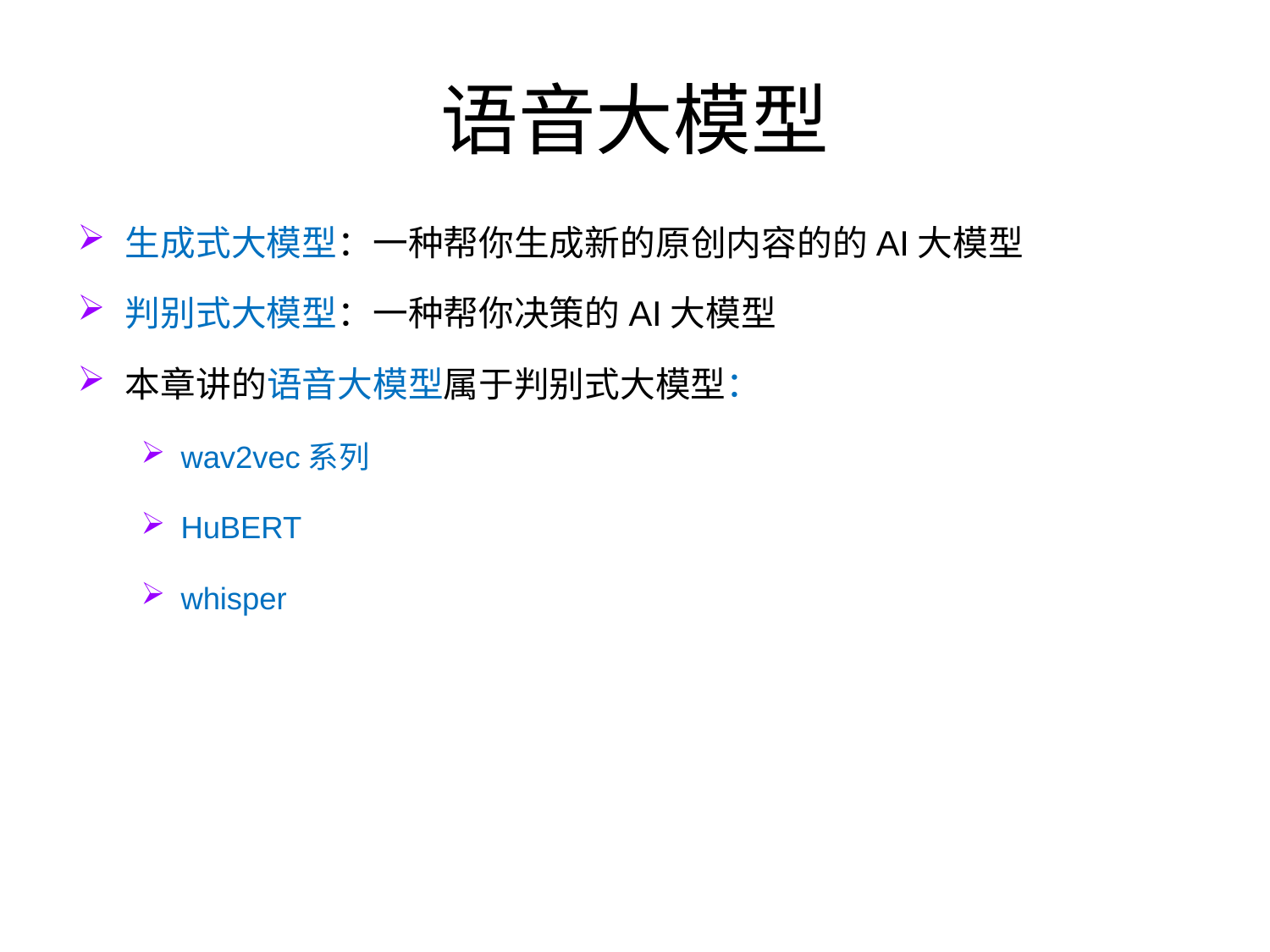

# 语音大模型
生成式大模型：一种帮你生成新的原创内容的的AI大模型
判别式大模型：一种帮你决策的AI大模型
本章讲的语音大模型属于判别式大模型：
wav2vec系列
HuBERT
whisper